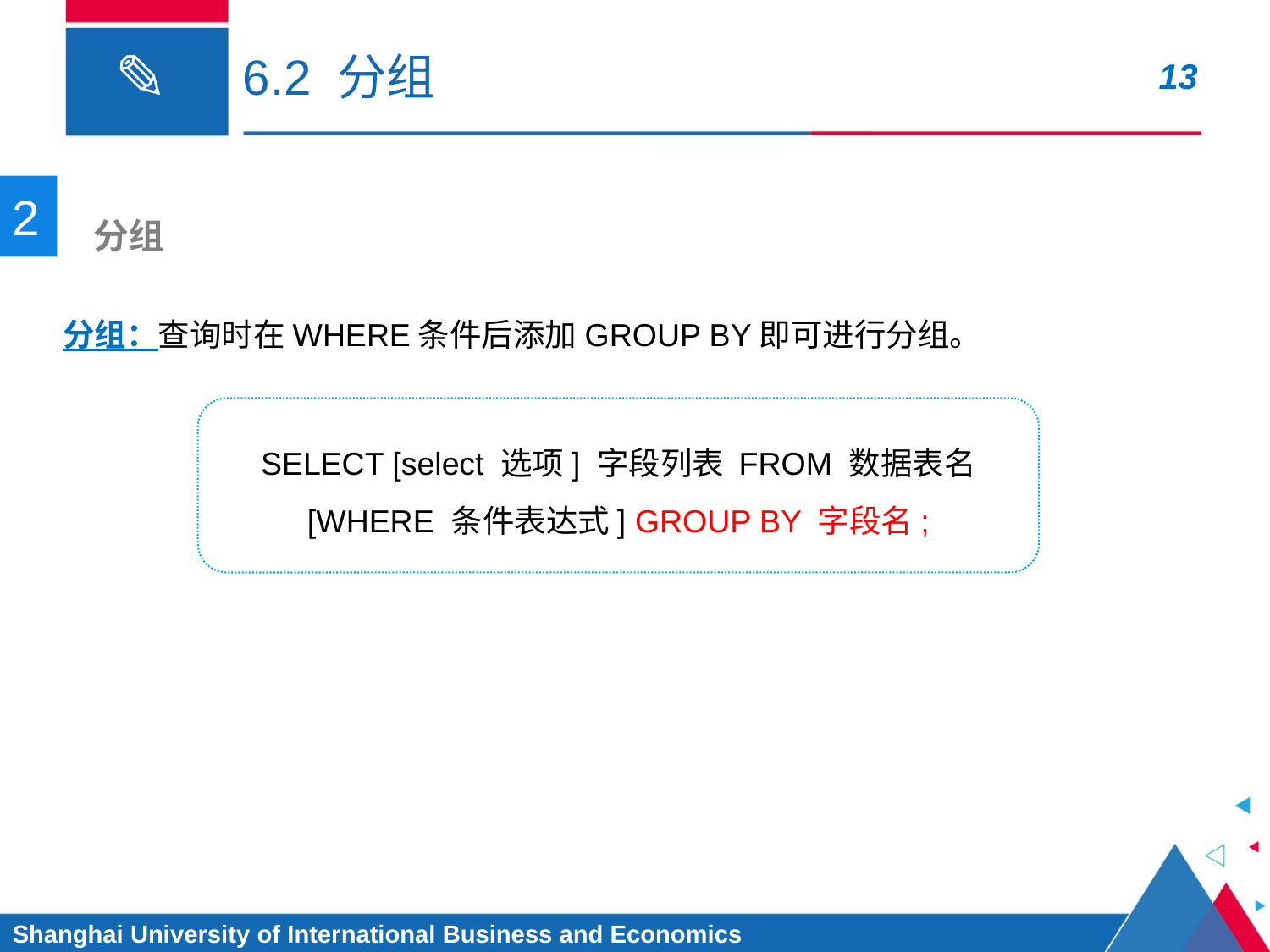

# 6.2 分组

2
  分组
分组：查询时在WHERE条件后添加GROUP BY即可进行分组。

SELECT [select 选项] 字段列表 FROM 数据表名
[WHERE 条件表达式] GROUP BY 字段名;